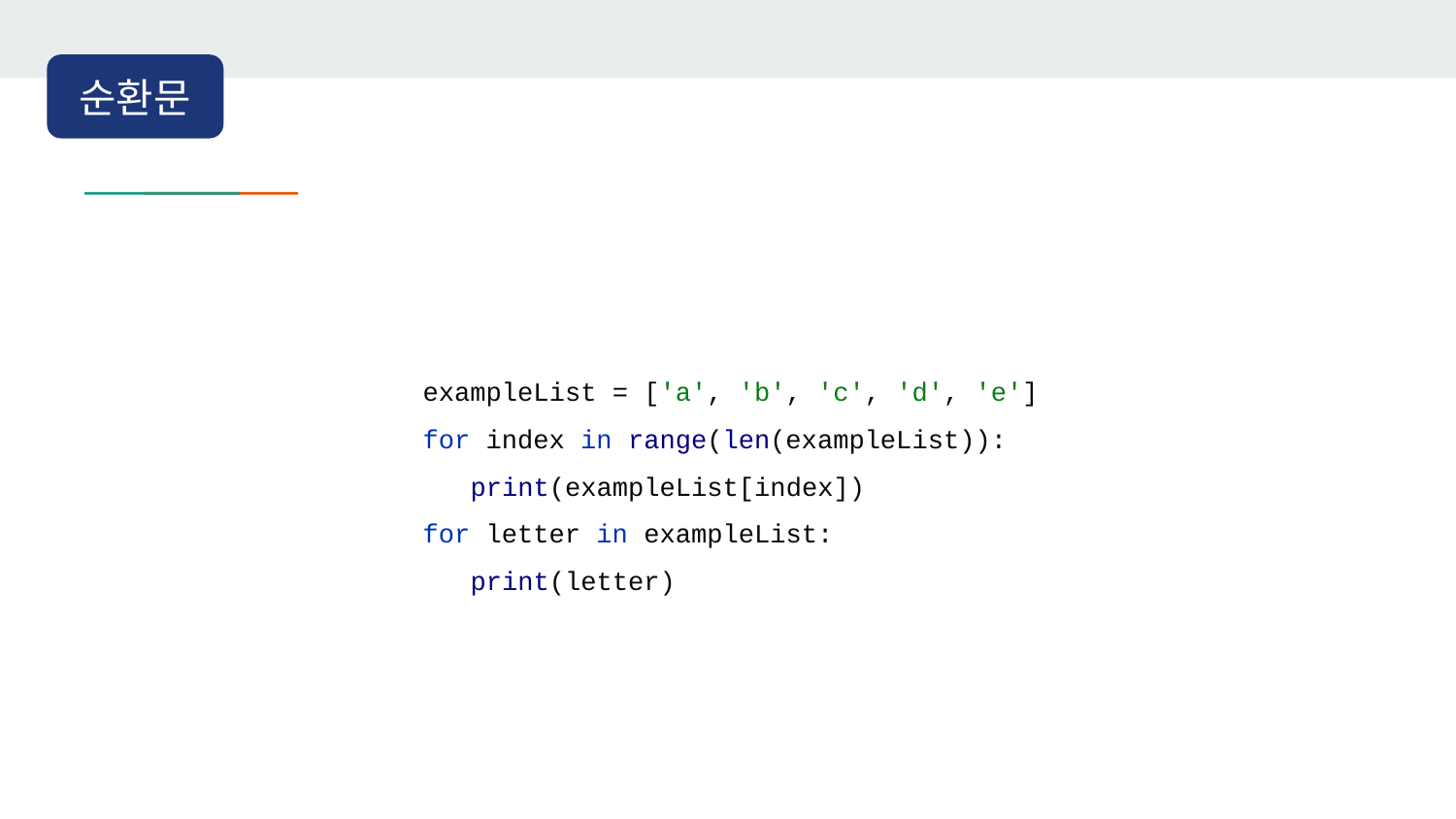

순환문
exampleList = ['a', 'b', 'c', 'd', 'e']
for index in range(len(exampleList)):
   print(exampleList[index])
for letter in exampleList:
   print(letter)